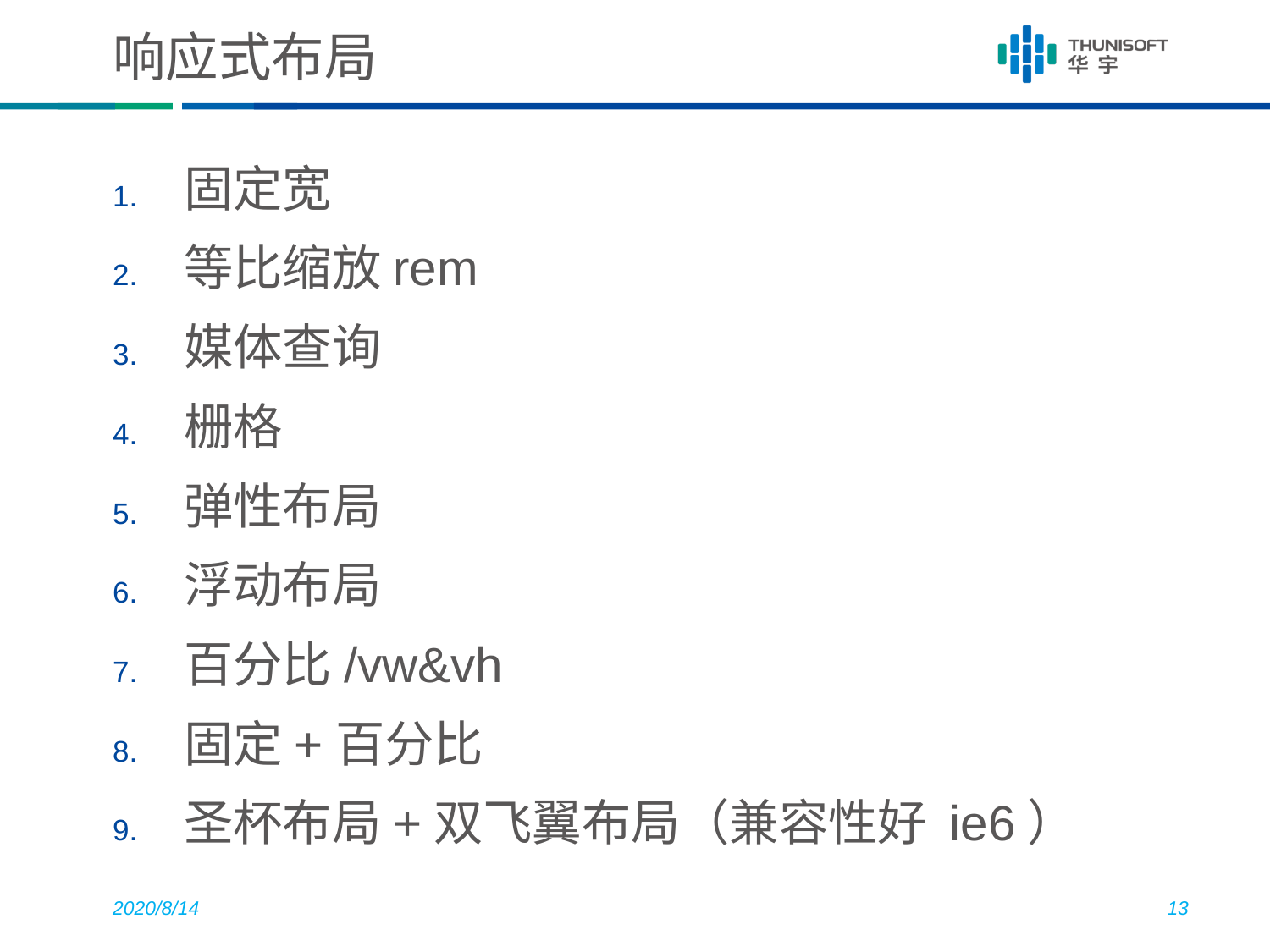

# 响应式布局
固定宽
等比缩放rem
媒体查询
栅格
弹性布局
浮动布局
百分比/vw&vh
固定+百分比
圣杯布局+双飞翼布局（兼容性好 ie6）
2020/8/14
13